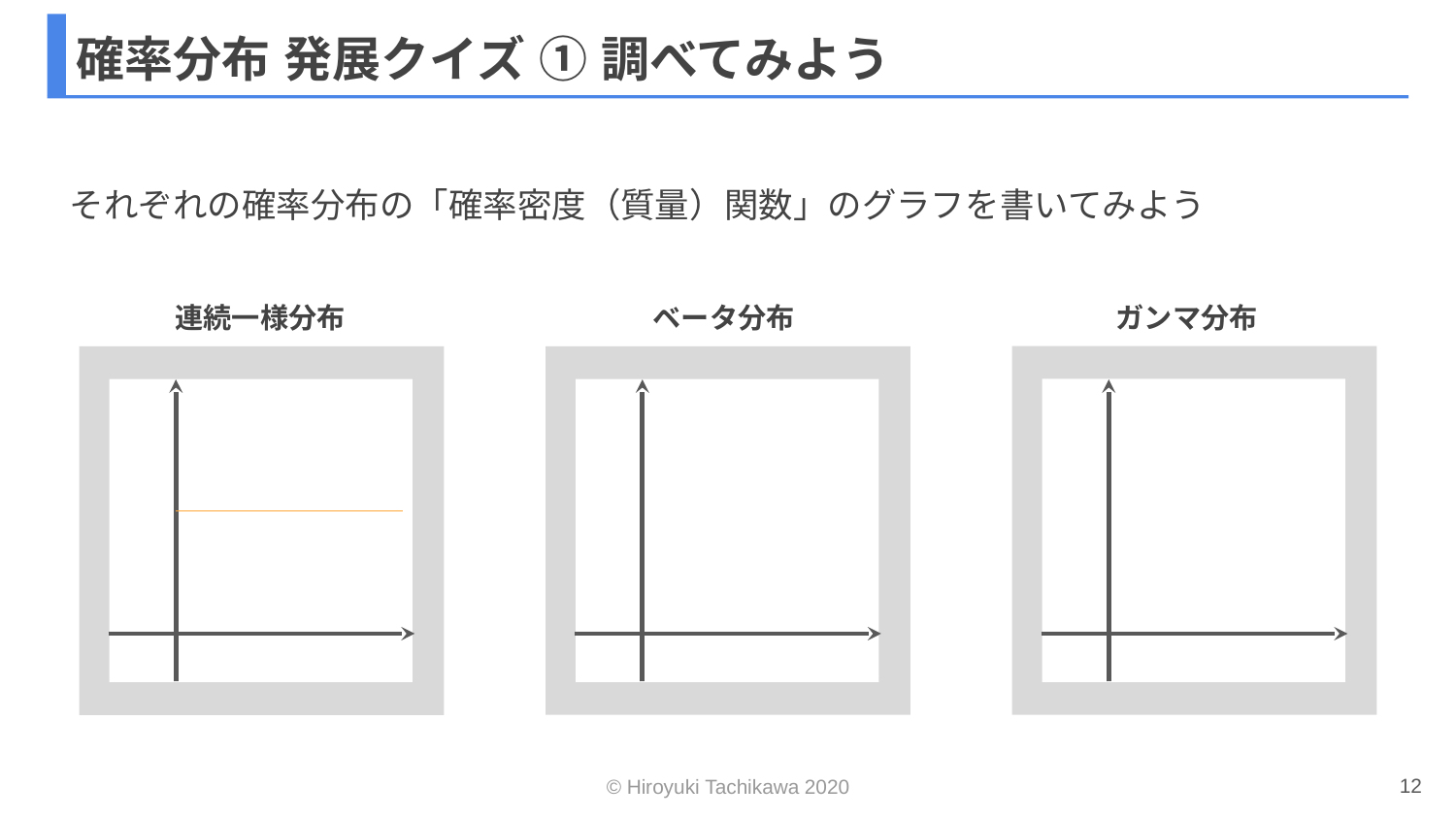

# 確率分布 発展クイズ ① 調べてみよう
それぞれの確率分布の「確率密度（質量）関数」のグラフを書いてみよう
連続一様分布
ベータ分布
ガンマ分布

12